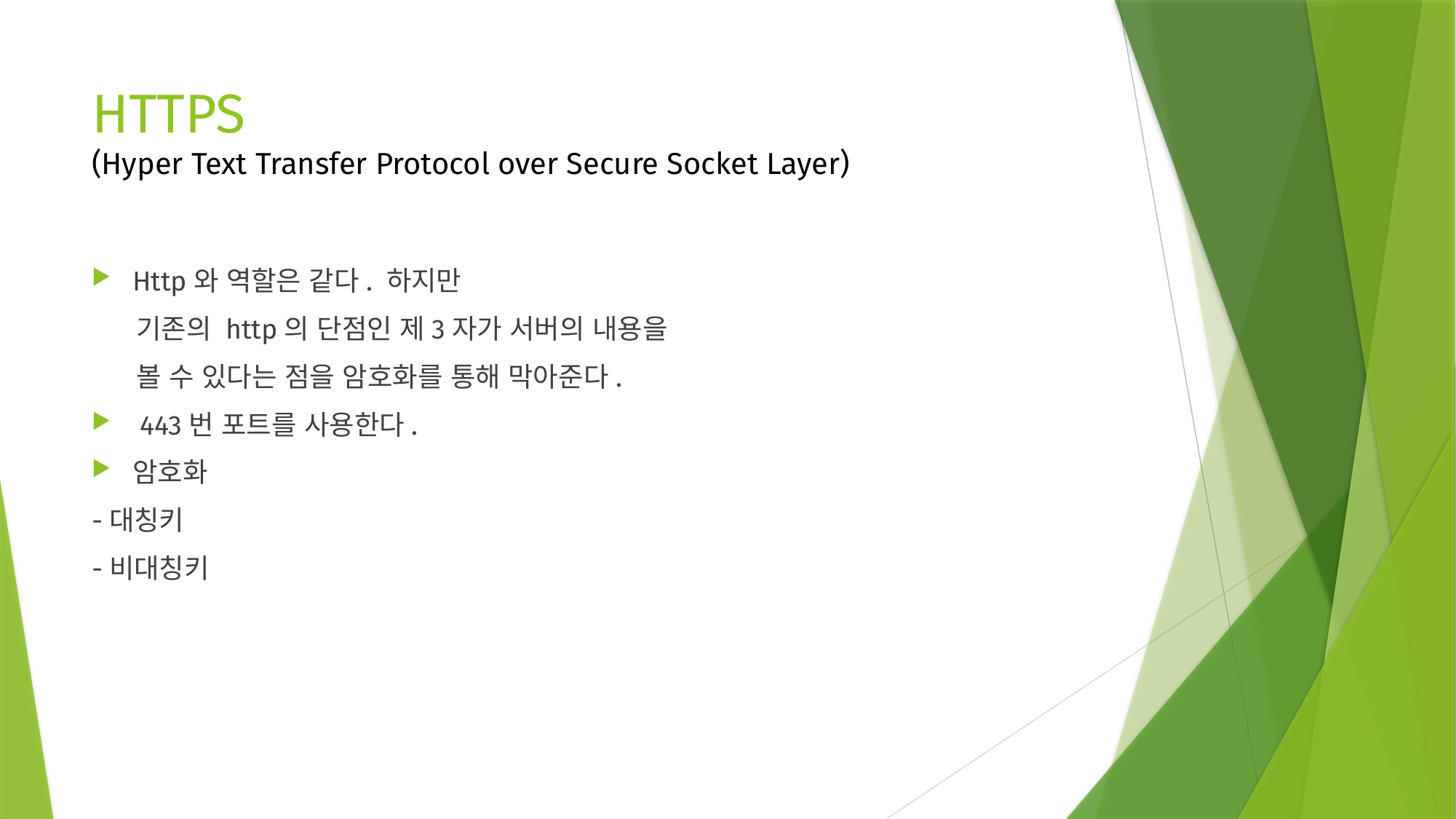

# HTTPS (Hyper Text Transfer Protocol over Secure Socket Layer)
Http와 역할은 같다. 하지만
     기존의 http의 단점인 제3자가 서버의 내용을
     볼 수 있다는 점을 암호화를 통해 막아준다.
 443번 포트를 사용한다.
암호화
-대칭키
-비대칭키